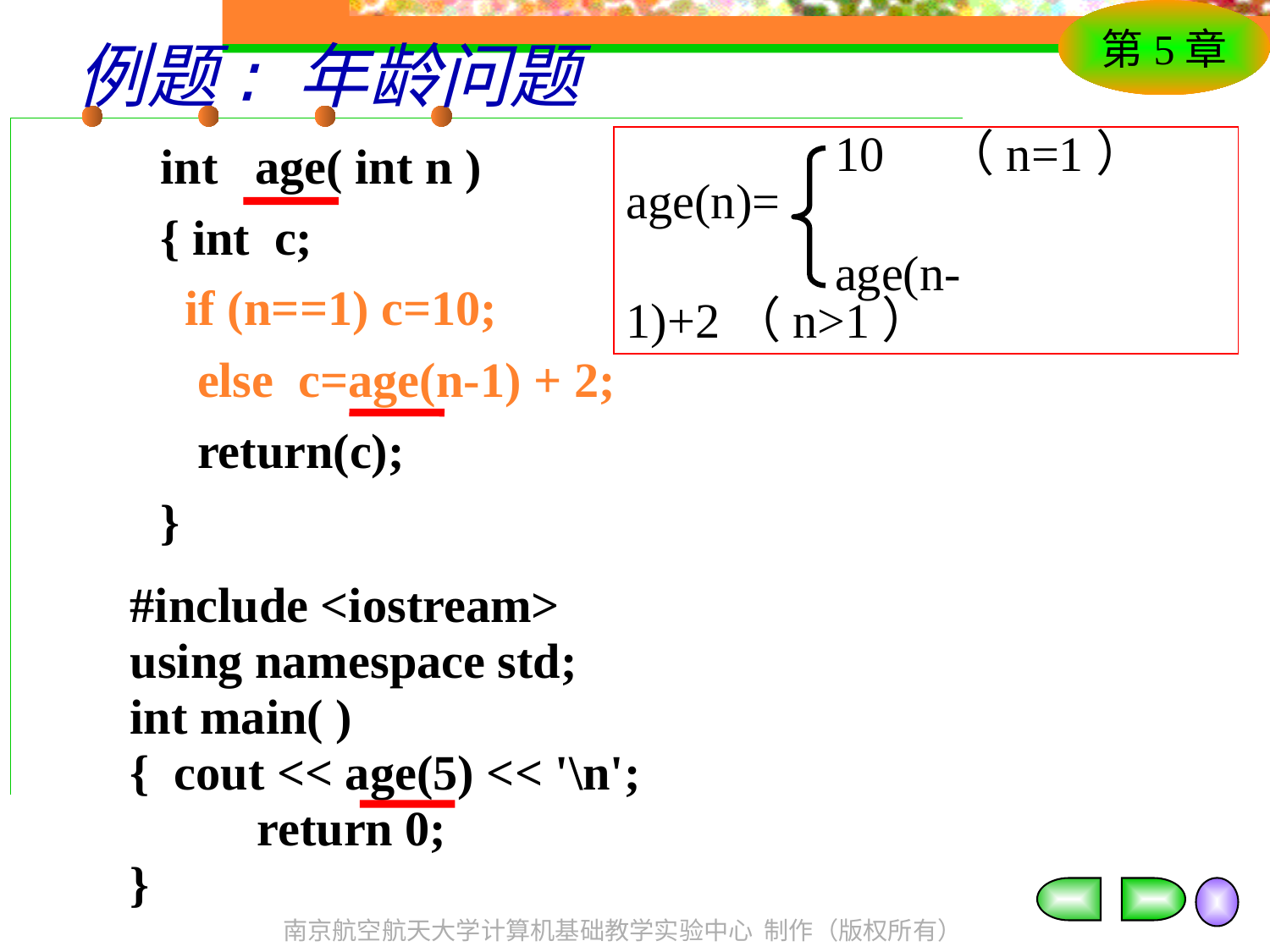

# 例题: 年龄问题
int   age( int n )
{ int  c;
  if (n==1) c=10;
   else  c=age(n-1) + 2;
   return(c);
}
                 10    （n=1）
age(n)=
                 age(n-1)+2（n>1）

#include <iostream>
using namespace std;
int main( )
{  cout << age(5) << '\n';
	return 0;
}